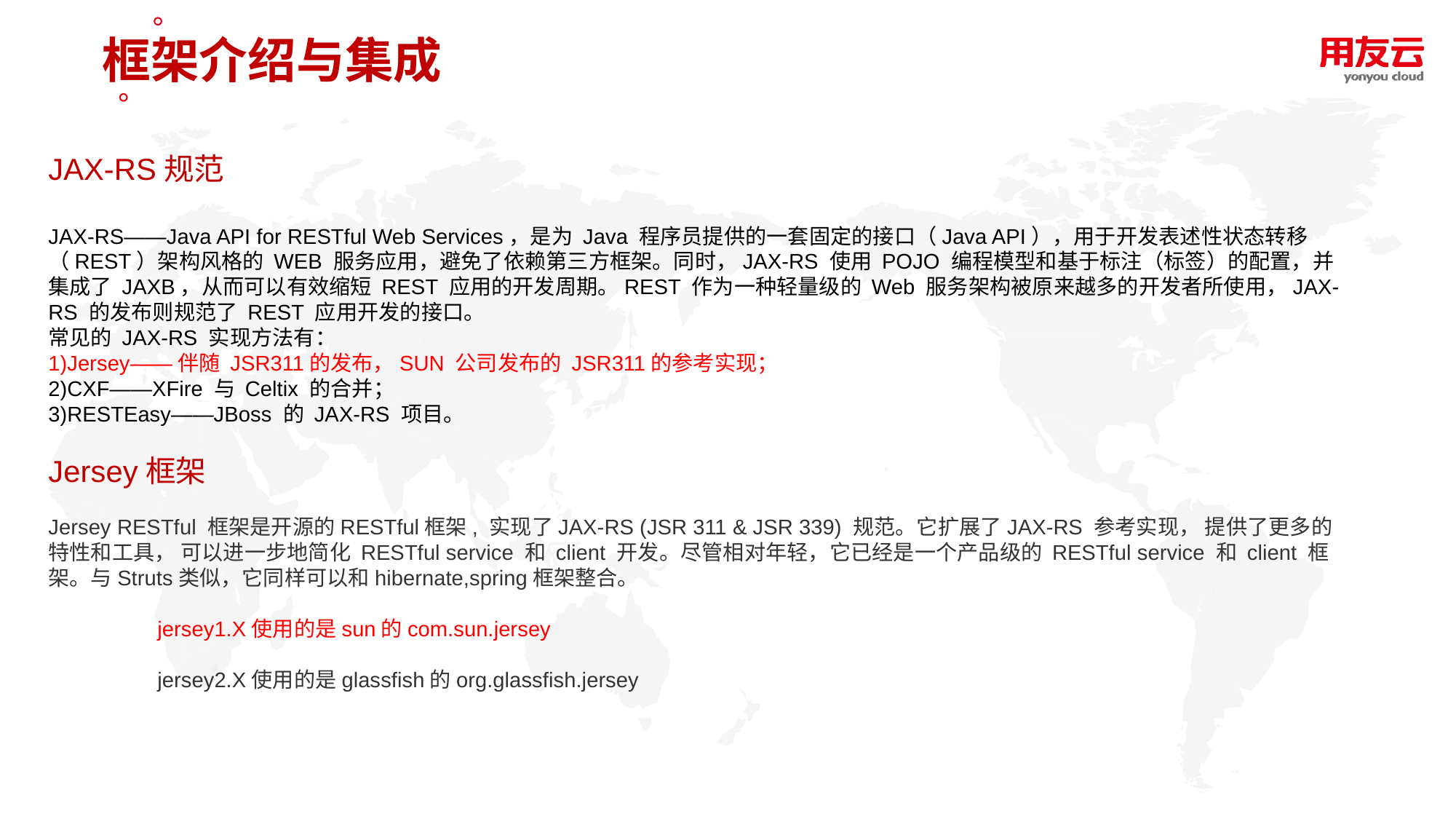

框架介绍与集成

JAX-RS规范

JAX-RS——Java API for RESTful Web Services，是为 Java 程序员提供的一套固定的接口（Java API），用于开发表述性状态转移（REST）架构风格的 WEB 服务应用，避免了依赖第三方框架。同时，JAX-RS 使用 POJO 编程模型和基于标注（标签）的配置，并集成了 JAXB，从而可以有效缩短 REST 应用的开发周期。REST 作为一种轻量级的 Web 服务架构被原来越多的开发者所使用，JAX-RS 的发布则规范了 REST 应用开发的接口。
常见的 JAX-RS 实现方法有：
1)Jersey——伴随 JSR311的发布，SUN 公司发布的 JSR311的参考实现；
2)CXF——XFire 与 Celtix 的合并；
3)RESTEasy——JBoss 的 JAX-RS 项目。

Jersey框架

Jersey RESTful 框架是开源的RESTful框架, 实现了JAX-RS (JSR 311 & JSR 339) 规范。它扩展了JAX-RS 参考实现， 提供了更多的特性和工具， 可以进一步地简化 RESTful service 和 client 开发。尽管相对年轻，它已经是一个产品级的 RESTful service 和 client 框架。与Struts类似，它同样可以和hibernate,spring框架整合。

	jersey1.X使用的是sun的com.sun.jersey

	jersey2.X使用的是glassfish的org.glassfish.jersey